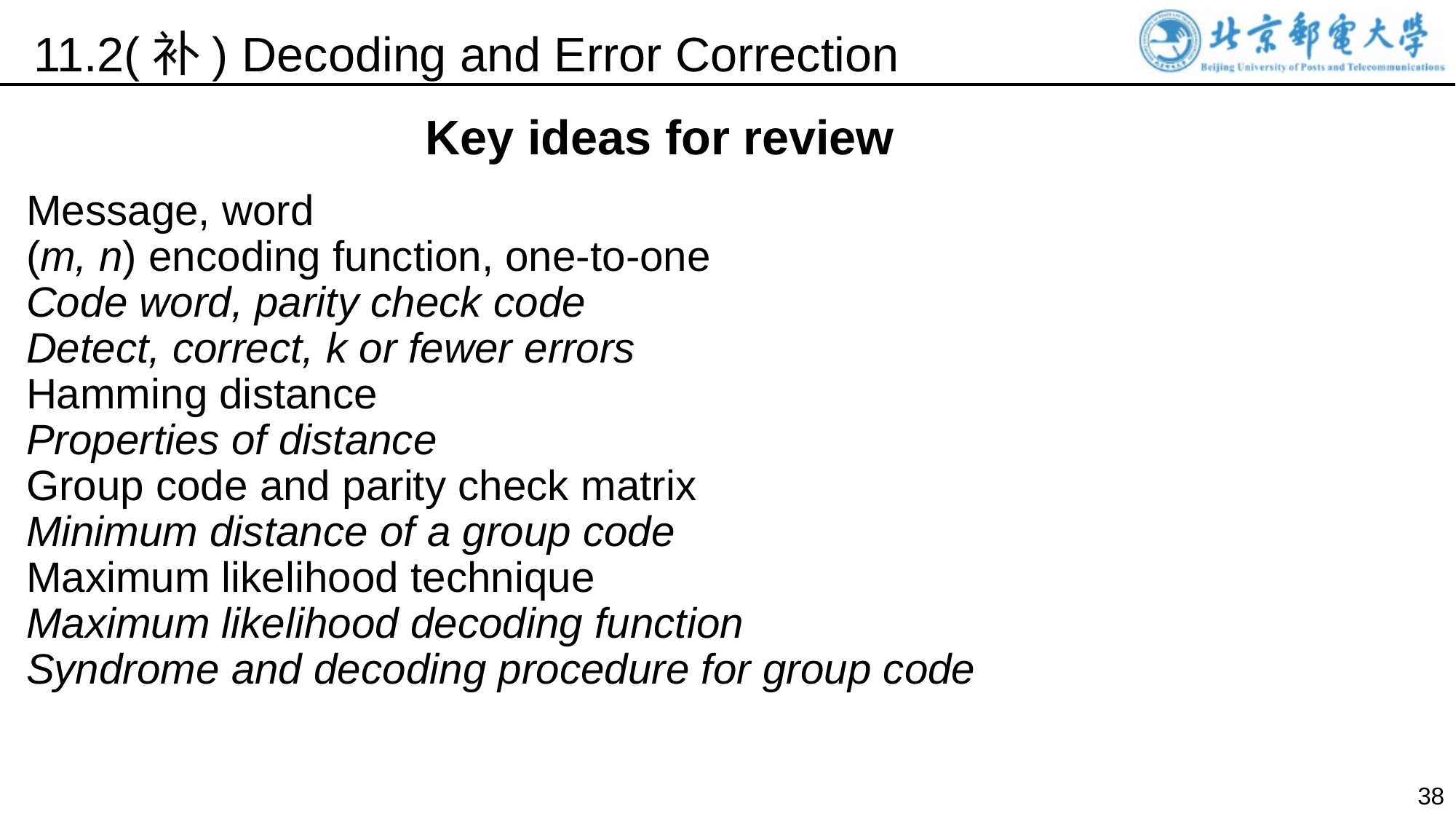

11.2(补) Decoding and Error Correction
Key ideas for review
Message, word
(m, n) encoding function, one-to-one
Code word, parity check code
Detect, correct, k or fewer errors
Hamming distance
Properties of distance
Group code and parity check matrix
Minimum distance of a group code
Maximum likelihood technique
Maximum likelihood decoding function
Syndrome and decoding procedure for group code